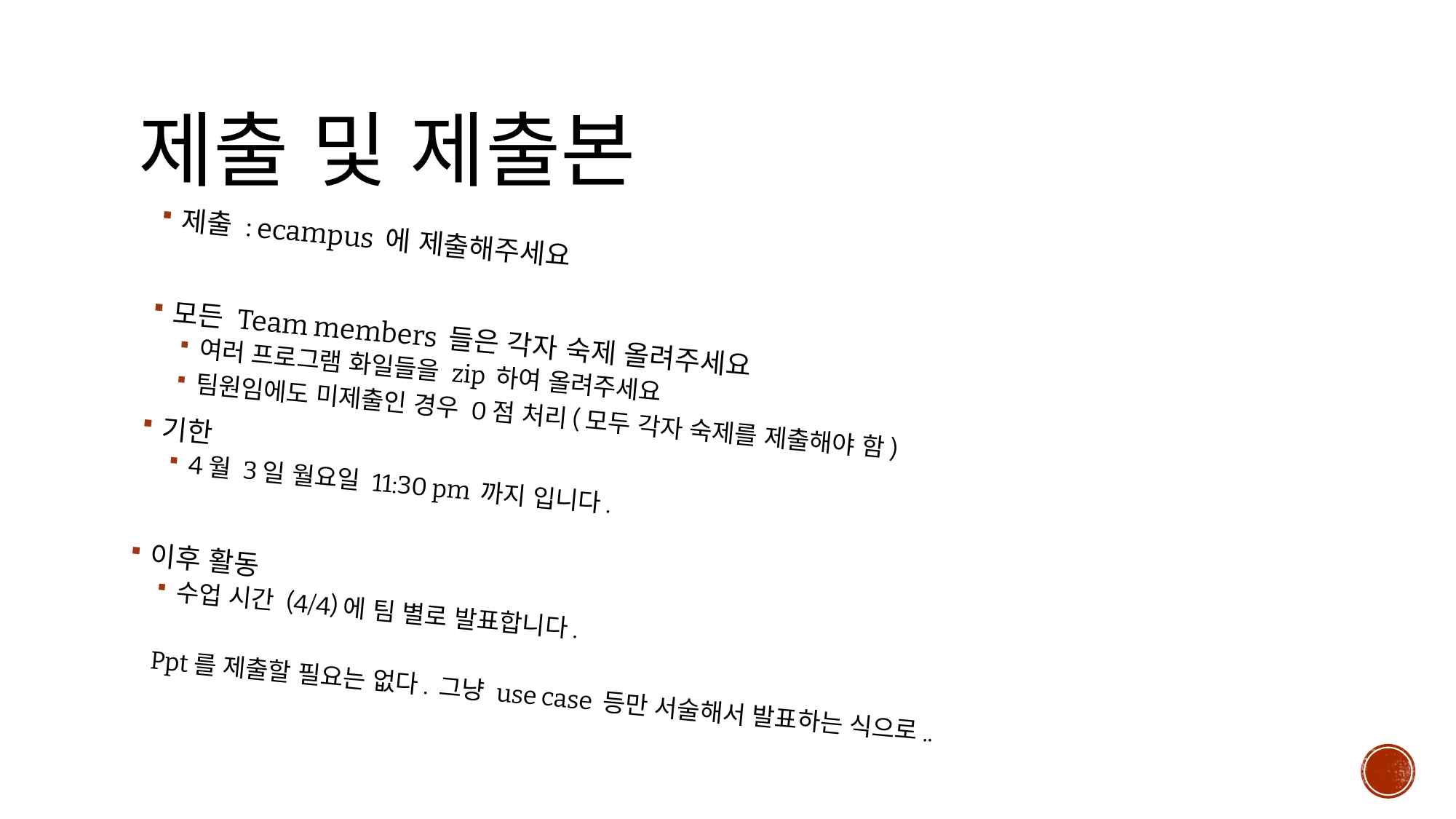

# 제출 및 제출본
제출 : ecampus 에 제출해주세요

모든 Team members 들은 각자 숙제 올려주세요
여러 프로그램 화일들을 zip 하여 올려주세요
팀원임에도 미제출인 경우 0점 처리(모두 각자 숙제를 제출해야 함)
기한
4월 3일 월요일 11:30 pm 까지 입니다.

이후 활동
수업 시간 (4/4)에 팀 별로 발표합니다.

Ppt를 제출할 필요는 없다. 그냥 use case 등만 서술해서 발표하는 식으로..